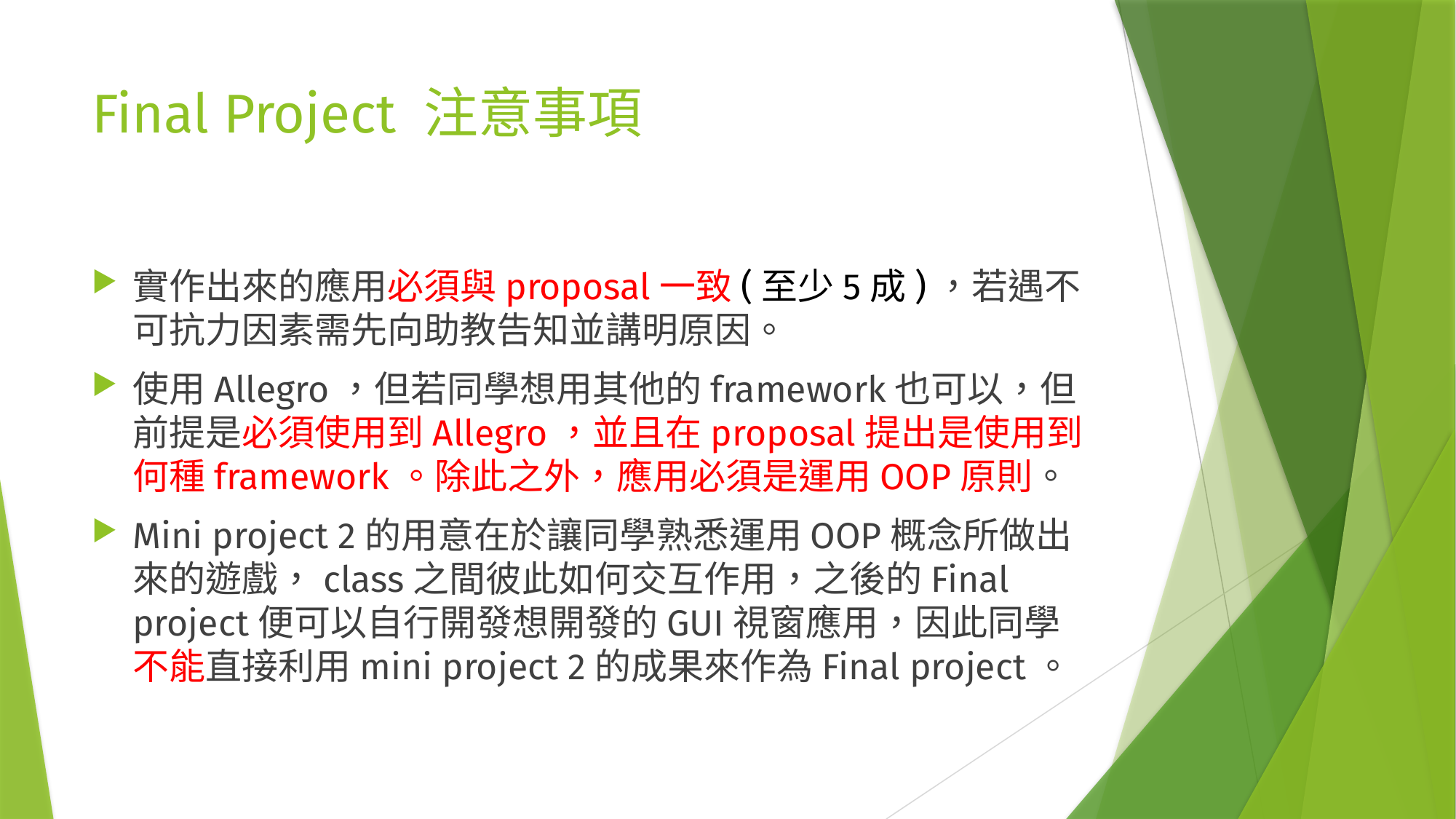

# Final Project 注意事項
實作出來的應用必須與proposal一致(至少5成)，若遇不可抗力因素需先向助教告知並講明原因。
使用Allegro，但若同學想用其他的framework也可以，但前提是必須使用到Allegro，並且在proposal提出是使用到何種framework。除此之外，應用必須是運用OOP原則。
Mini project 2的用意在於讓同學熟悉運用OOP概念所做出來的遊戲，class之間彼此如何交互作用，之後的Final project便可以自行開發想開發的GUI視窗應用，因此同學不能直接利用mini project 2的成果來作為Final project。